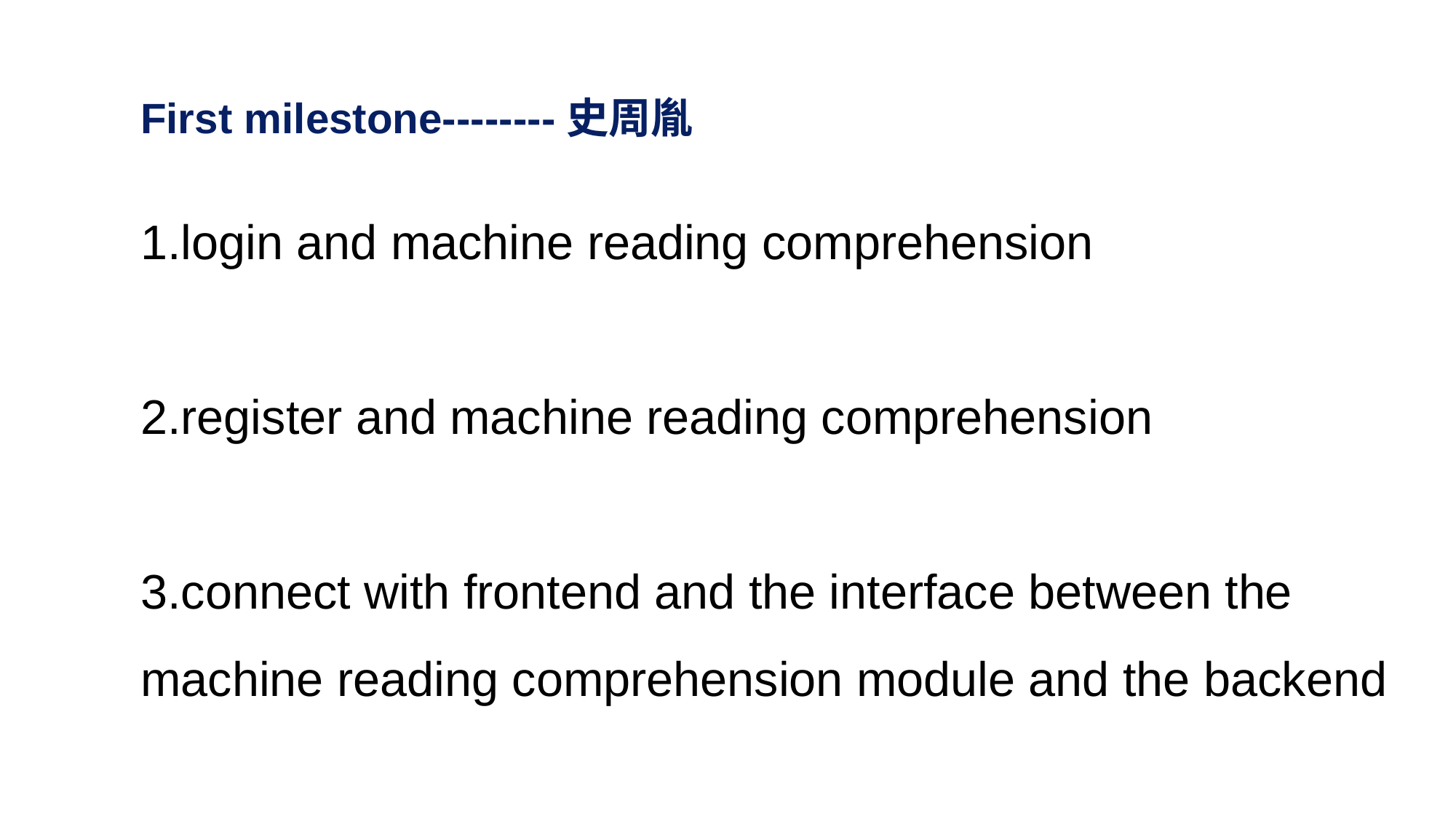

# First milestone--------史周胤
1.login and machine reading comprehension

2.register and machine reading comprehension

3.connect with frontend and the interface between the machine reading comprehension module and the backend